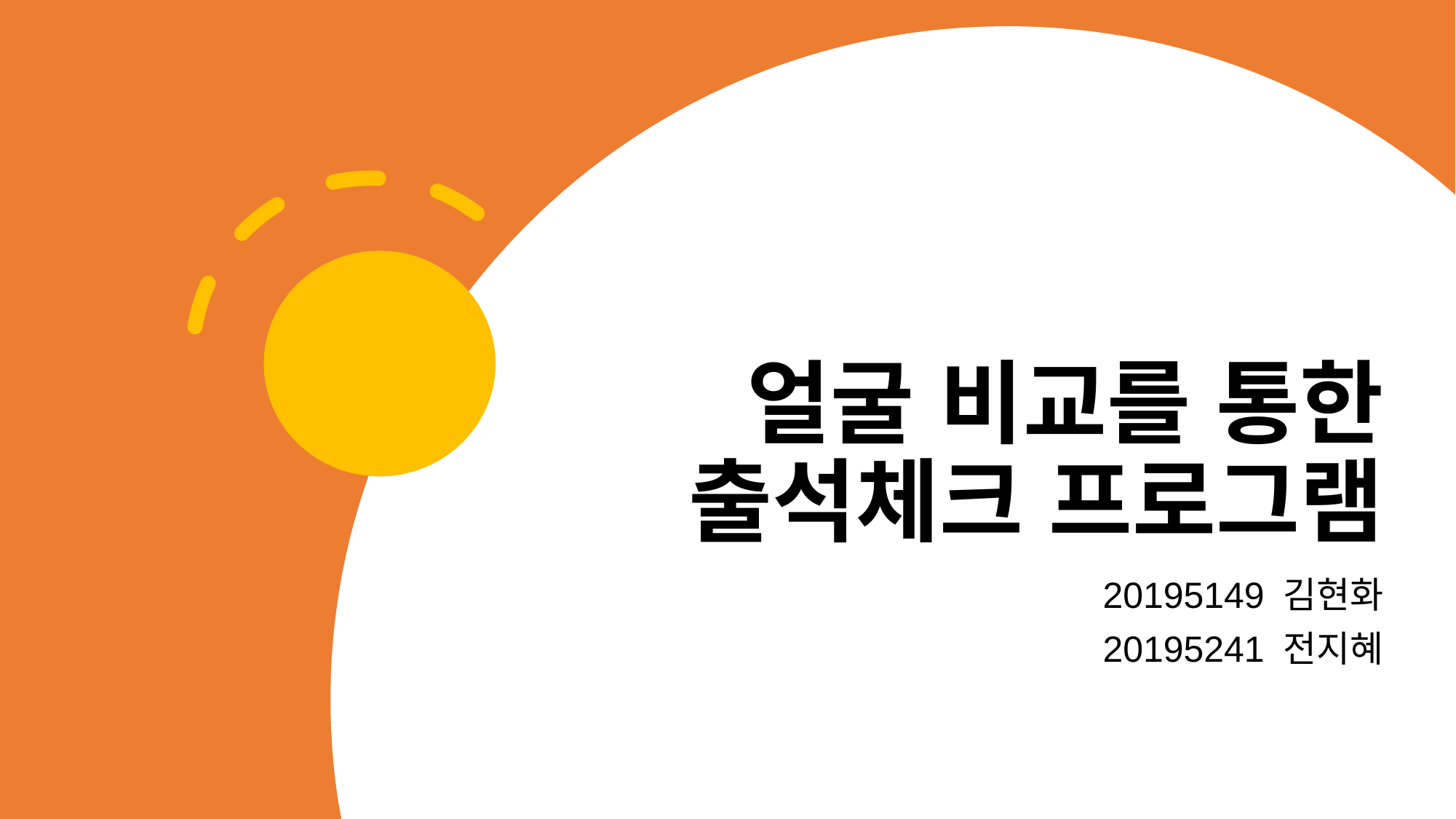

# 얼굴 비교를 통한 출석체크 프로그램

20195149 김현화
20195241 전지혜